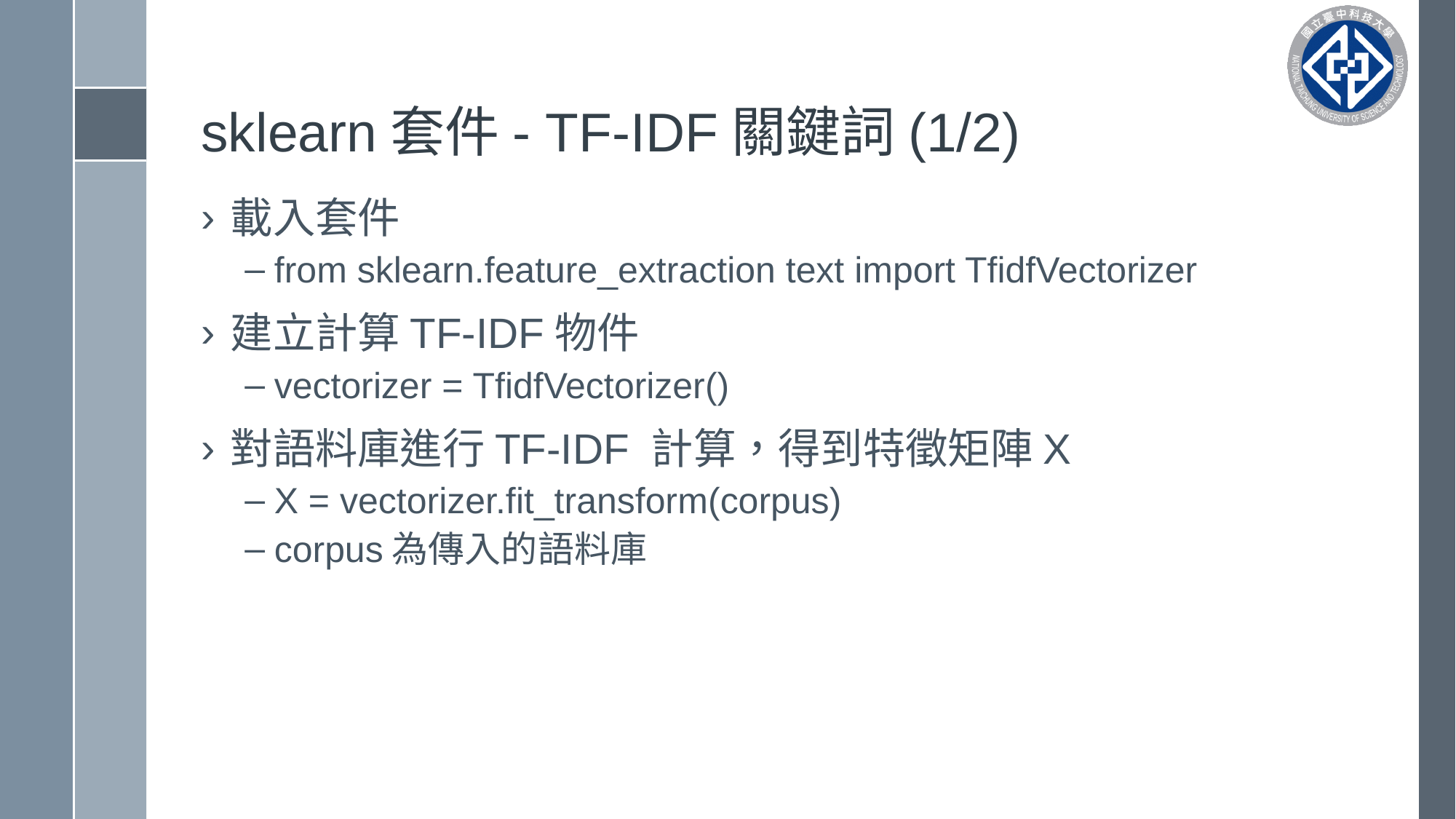

# sklearn套件- TF-IDF關鍵詞(1/2)
載入套件
from sklearn.feature_extraction text import TfidfVectorizer
建立計算TF-IDF物件
vectorizer = TfidfVectorizer()
對語料庫進行TF-IDF 計算，得到特徵矩陣X
X = vectorizer.fit_transform(corpus)
corpus為傳入的語料庫